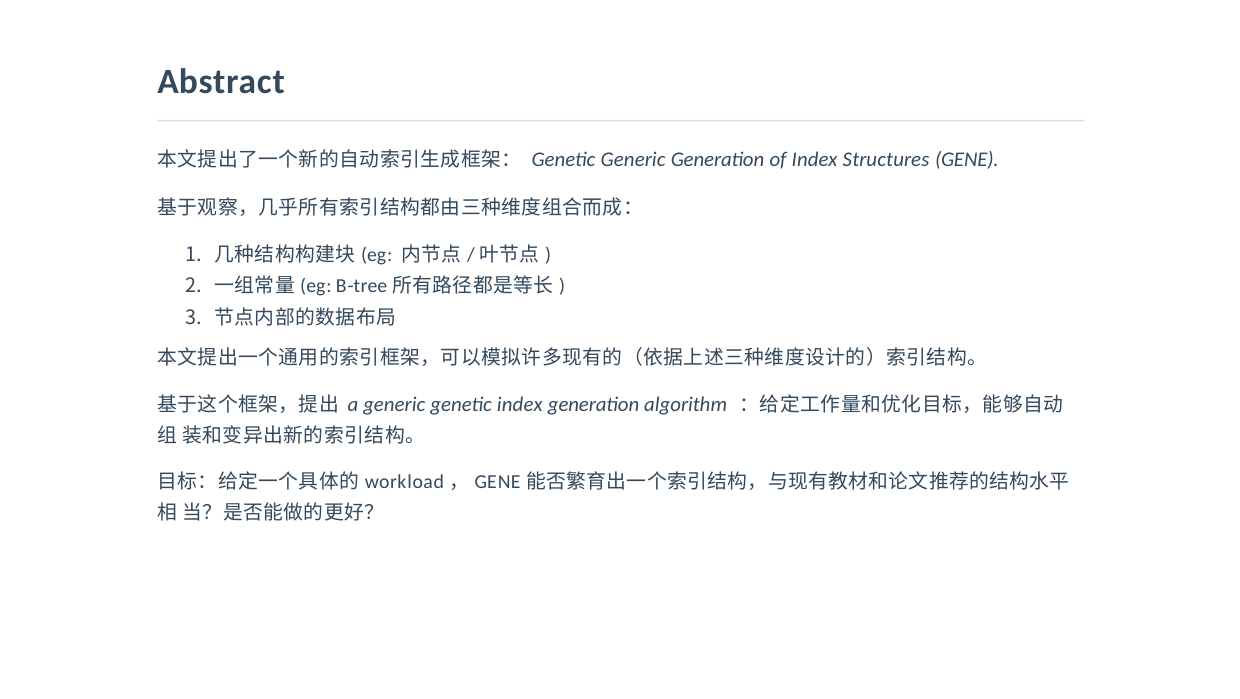

# Abstract
本文提出了一个新的自动索引生成框架： Genetic Generic Generation of Index Structures (GENE).

基于观察，几乎所有索引结构都由三种维度组合而成：
几种结构构建块(eg: 内节点/叶节点)
一组常量(eg: B-tree所有路径都是等长)
节点内部的数据布局

本文提出一个通用的索引框架，可以模拟许多现有的（依据上述三种维度设计的）索引结构。
基于这个框架，提出a generic genetic index generation algorithm ：给定工作量和优化目标，能够自动组 装和变异出新的索引结构。
目标：给定一个具体的workload，GENE能否繁育出一个索引结构，与现有教材和论文推荐的结构水平相 当？是否能做的更好？